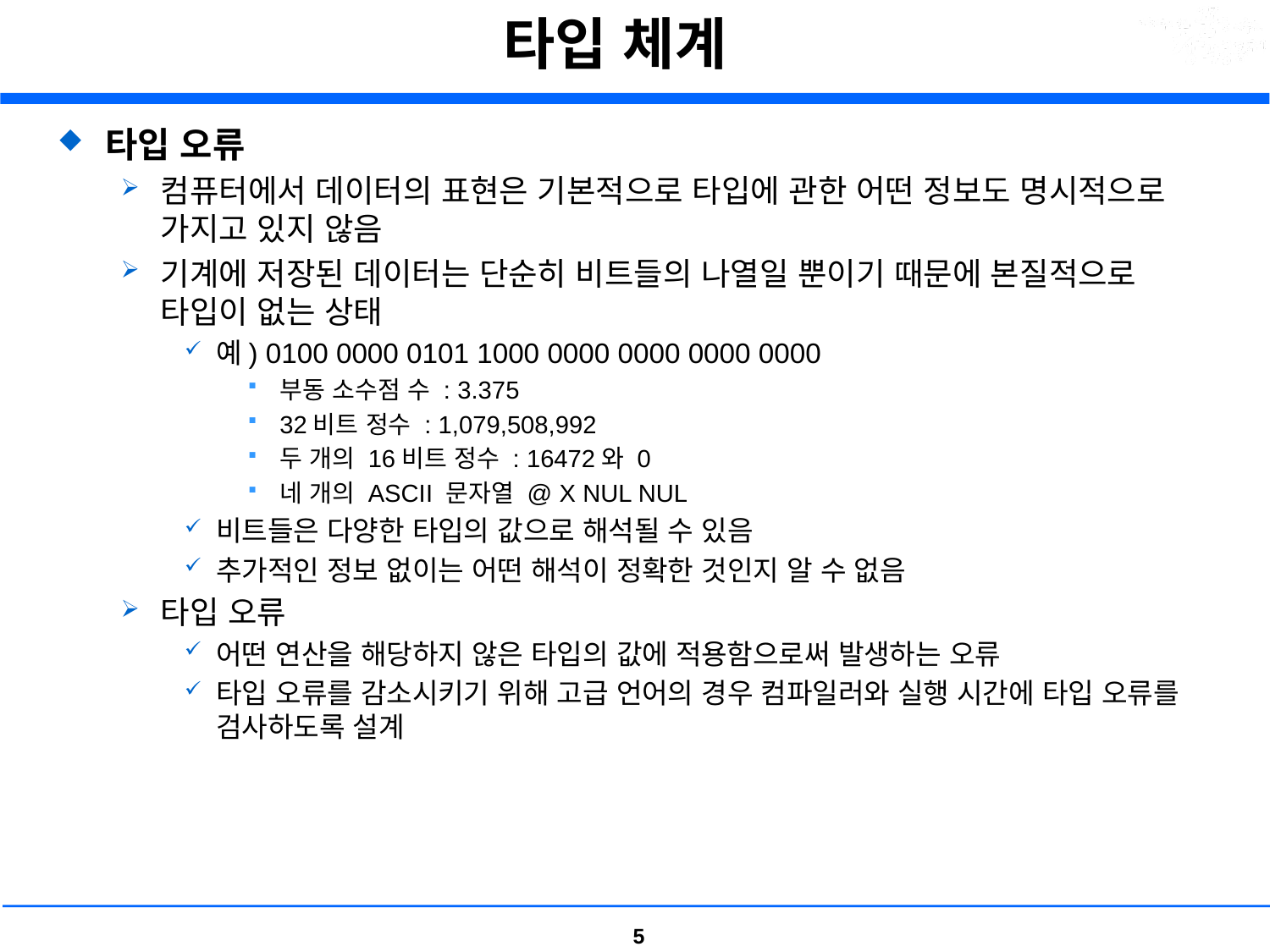

# 타입 체계
타입 오류
컴퓨터에서 데이터의 표현은 기본적으로 타입에 관한 어떤 정보도 명시적으로 가지고 있지 않음
기계에 저장된 데이터는 단순히 비트들의 나열일 뿐이기 때문에 본질적으로 타입이 없는 상태
예) 0100 0000 0101 1000 0000 0000 0000 0000
부동 소수점 수 : 3.375
32비트 정수 : 1,079,508,992
두 개의 16비트 정수 : 16472와 0
네 개의 ASCII 문자열 @ X NUL NUL
비트들은 다양한 타입의 값으로 해석될 수 있음
추가적인 정보 없이는 어떤 해석이 정확한 것인지 알 수 없음
타입 오류
어떤 연산을 해당하지 않은 타입의 값에 적용함으로써 발생하는 오류
타입 오류를 감소시키기 위해 고급 언어의 경우 컴파일러와 실행 시간에 타입 오류를 검사하도록 설계